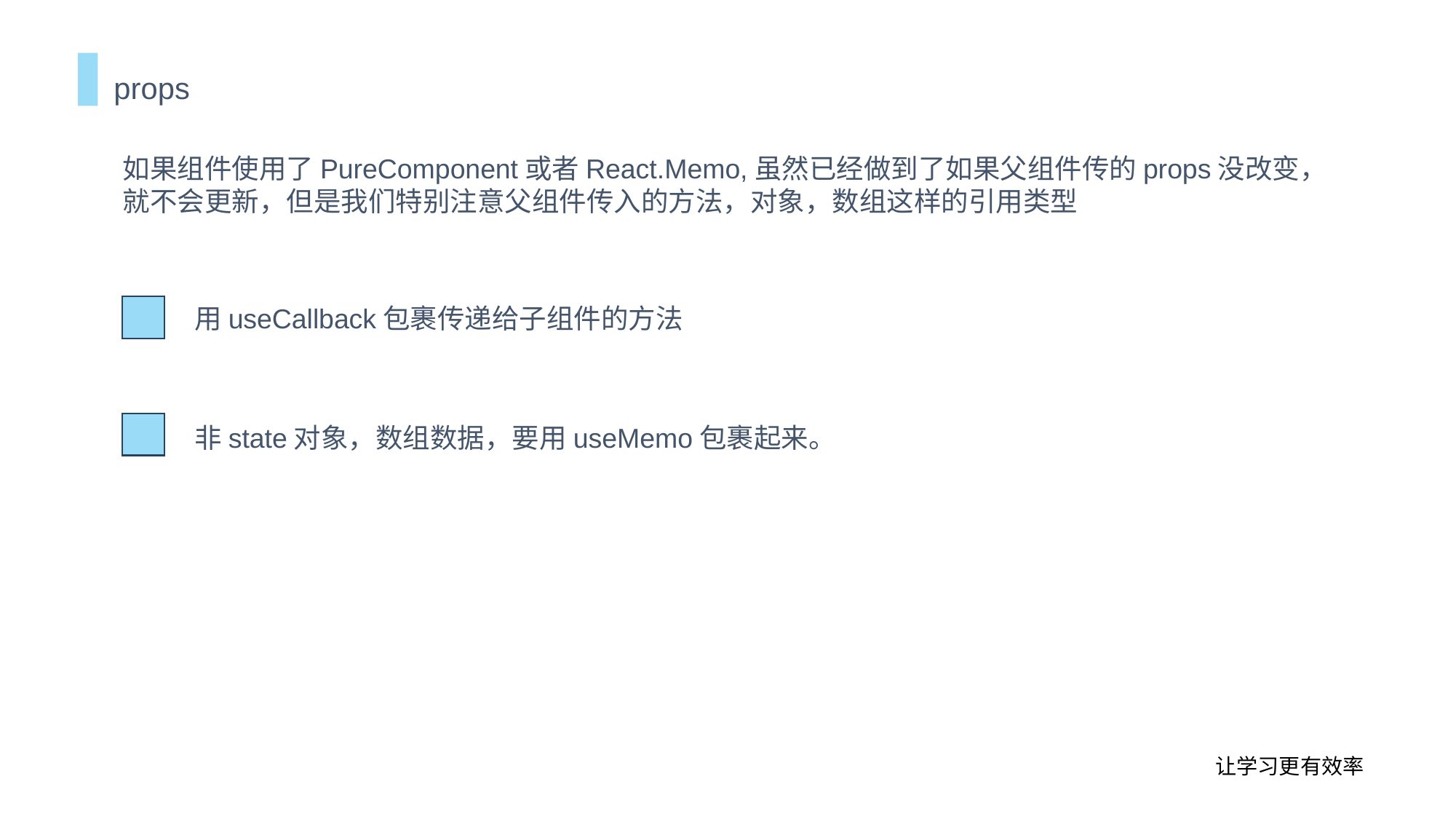

props

如果组件使用了PureComponent或者React.Memo,虽然已经做到了如果父组件传的props没改变，就不会更新，但是我们特别注意父组件传入的方法，对象，数组这样的引用类型

用useCallback包裹传递给子组件的方法

非state对象，数组数据，要用useMemo包裹起来。